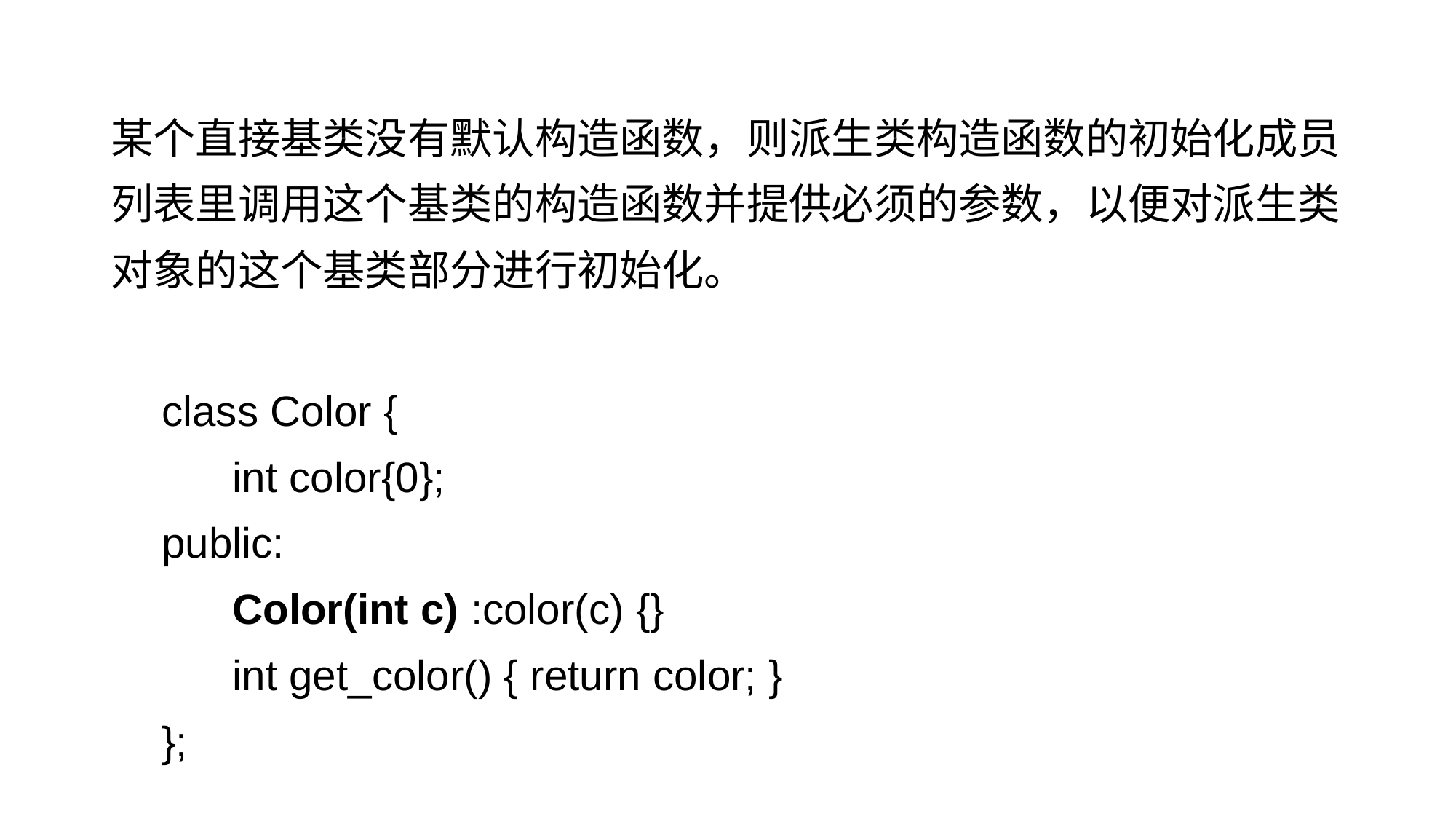

某个直接基类没有默认构造函数，则派生类构造函数的初始化成员列表里调用这个基类的构造函数并提供必须的参数，以便对派生类对象的这个基类部分进行初始化。
class Color {
      int color{0};
public:
      Color(int c) :color(c) {}
      int get_color() { return color; }
};